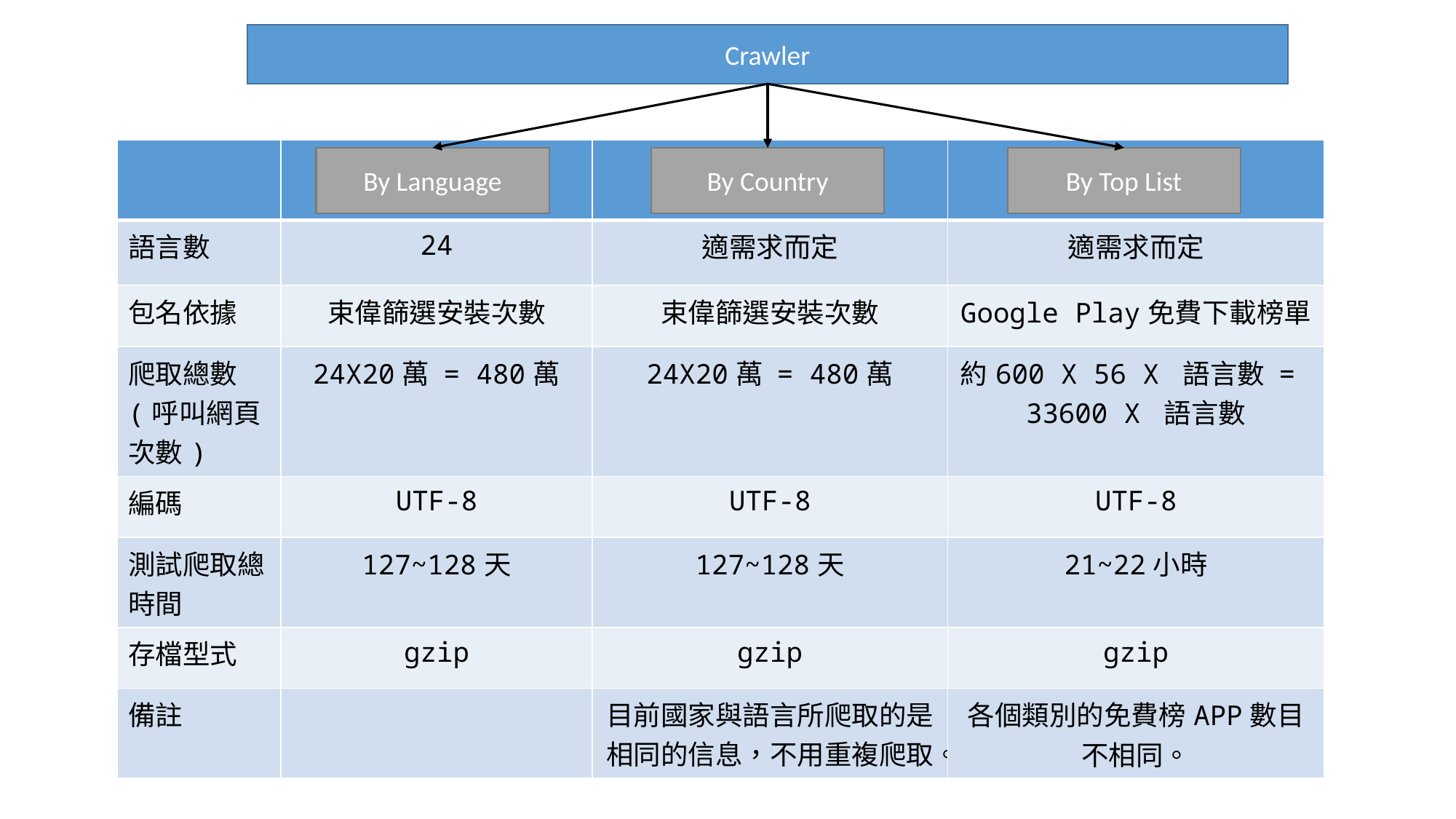

Crawler
|  |  |  |  |
| --- | --- | --- | --- |
| 語言數 | 24 | 適需求而定 | 適需求而定 |
| 包名依據 | 束偉篩選安裝次數 | 束偉篩選安裝次數 | Google Play免費下載榜單 |
| 爬取總數(呼叫網頁次數) | 24X20萬 = 480萬 | 24X20萬 = 480萬 | 約600 X 56 X 語言數 = 33600 X 語言數 |
| 編碼 | UTF-8 | UTF-8 | UTF-8 |
| 測試爬取總時間 | 127~128天 | 127~128天 | 21~22小時 |
| 存檔型式 | gzip | gzip | gzip |
| 備註 |  | 目前國家與語言所爬取的是相同的信息，不用重複爬取。 | 各個類別的免費榜APP數目不相同。 |
By Language
By Country
By Top List